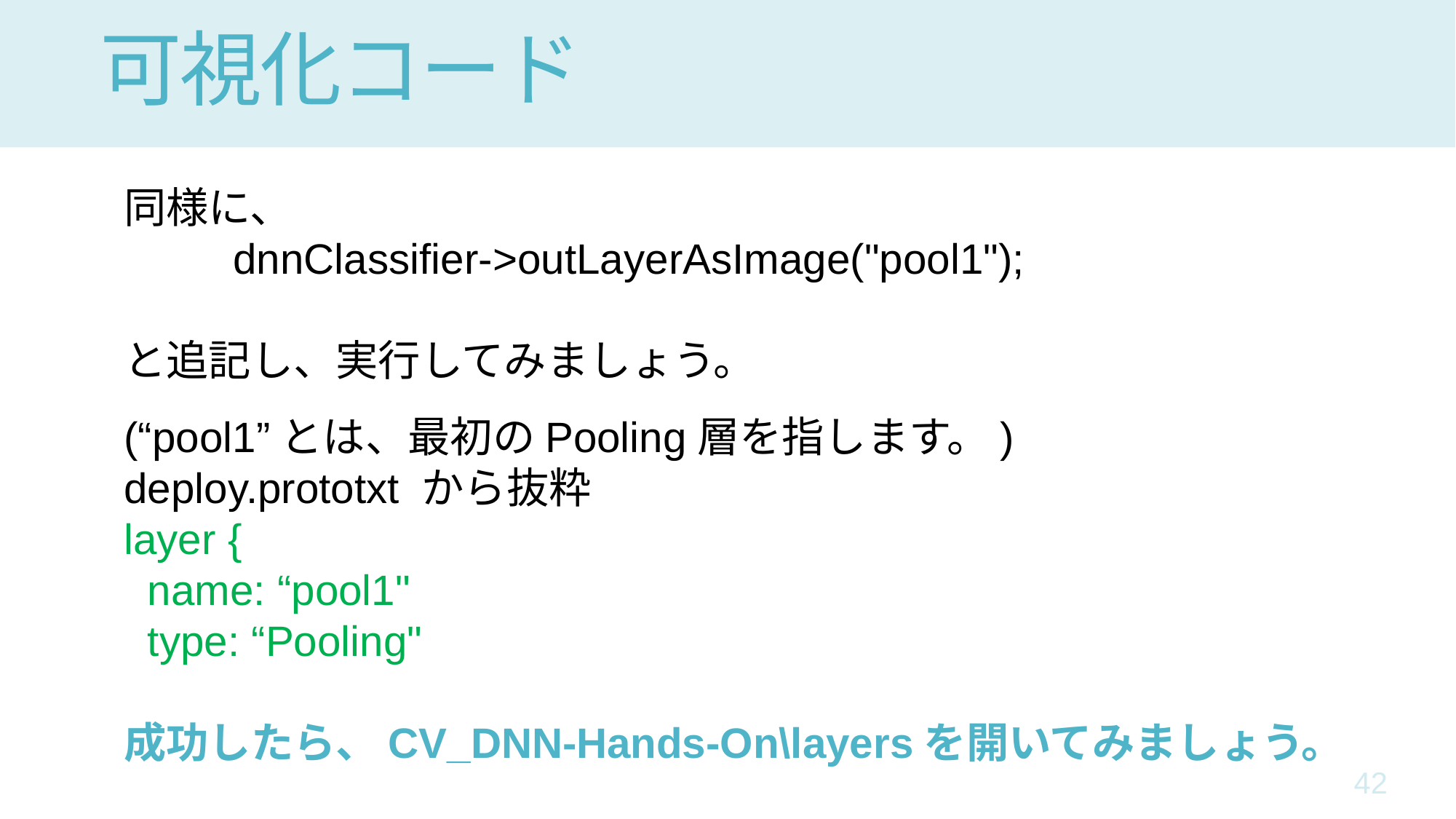

# 可視化コード
同様に、
	dnnClassifier->outLayerAsImage("pool1");

と追記し、実行してみましょう。
(“pool1”とは、最初のPooling層を指します。)
deploy.prototxt から抜粋
layer {
  name: “pool1"
  type: “Pooling"

成功したら、CV_DNN-Hands-On\layersを開いてみましょう。